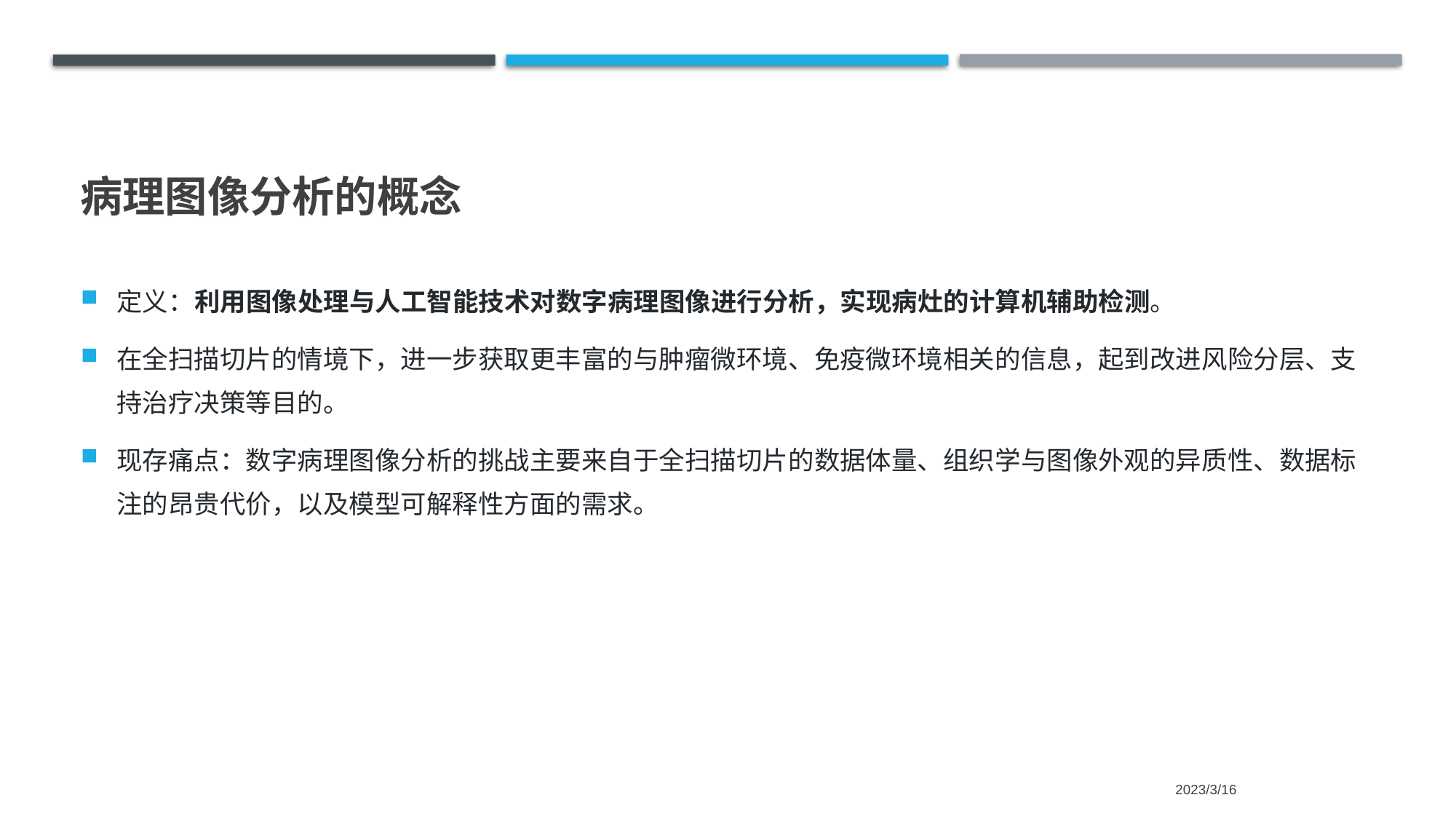

# 病理图像分析的概念
定义：利用图像处理与人工智能技术对数字病理图像进行分析，实现病灶的计算机辅助检测。
在全扫描切片的情境下，进一步获取更丰富的与肿瘤微环境、免疫微环境相关的信息，起到改进风险分层、支持治疗决策等目的。
现存痛点：数字病理图像分析的挑战主要来自于全扫描切片的数据体量、组织学与图像外观的异质性、数据标注的昂贵代价，以及模型可解释性方面的需求。
2023/3/16